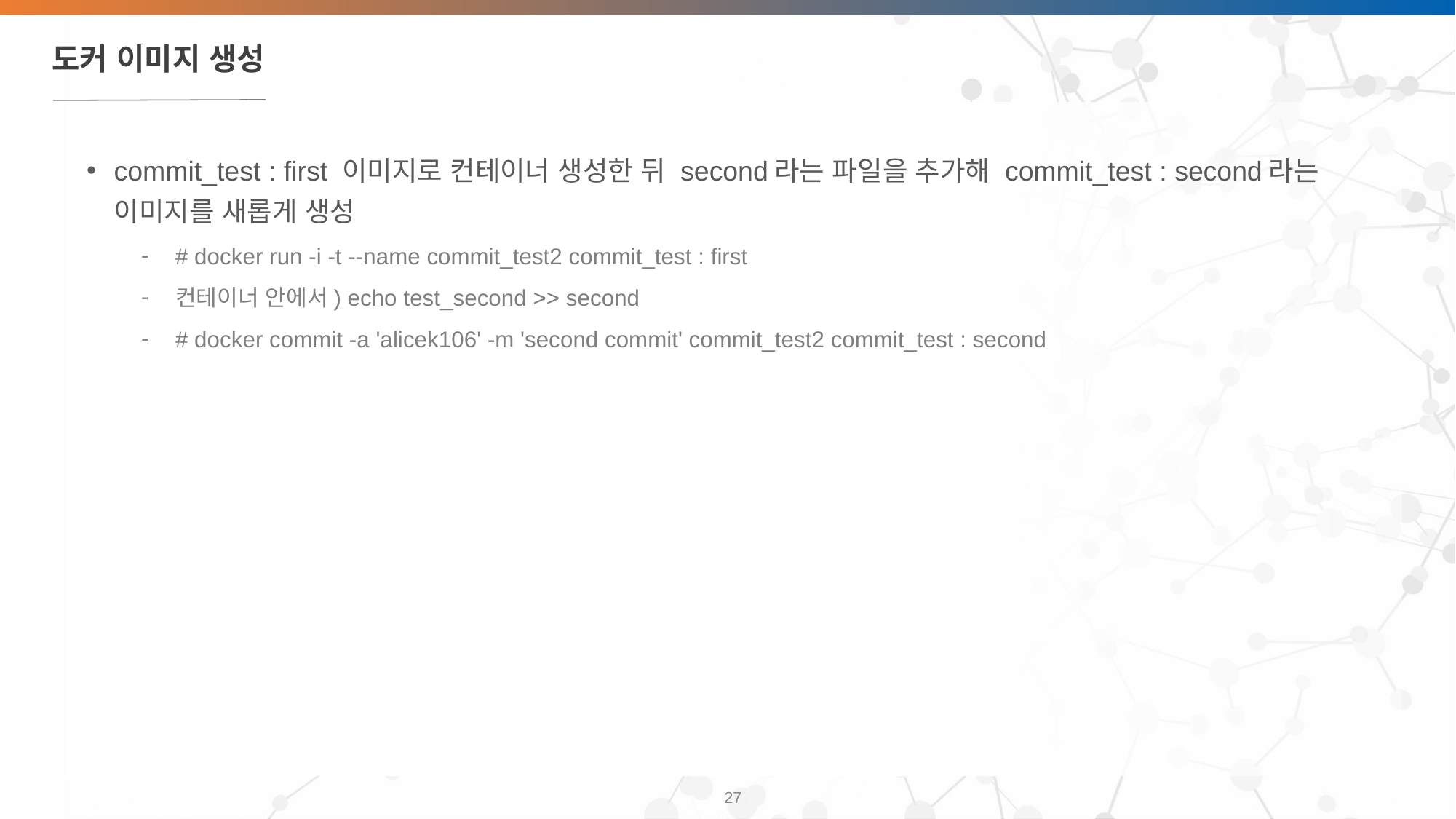

# 도커 이미지 생성

commit_test : first 이미지로 컨테이너 생성한 뒤 second라는 파일을 추가해 commit_test : second라는 이미지를 새롭게 생성
# docker run -i -t --name commit_test2 commit_test : first
컨테이너 안에서) echo test_second >> second
# docker commit -a 'alicek106' -m 'second commit' commit_test2 commit_test : second

27